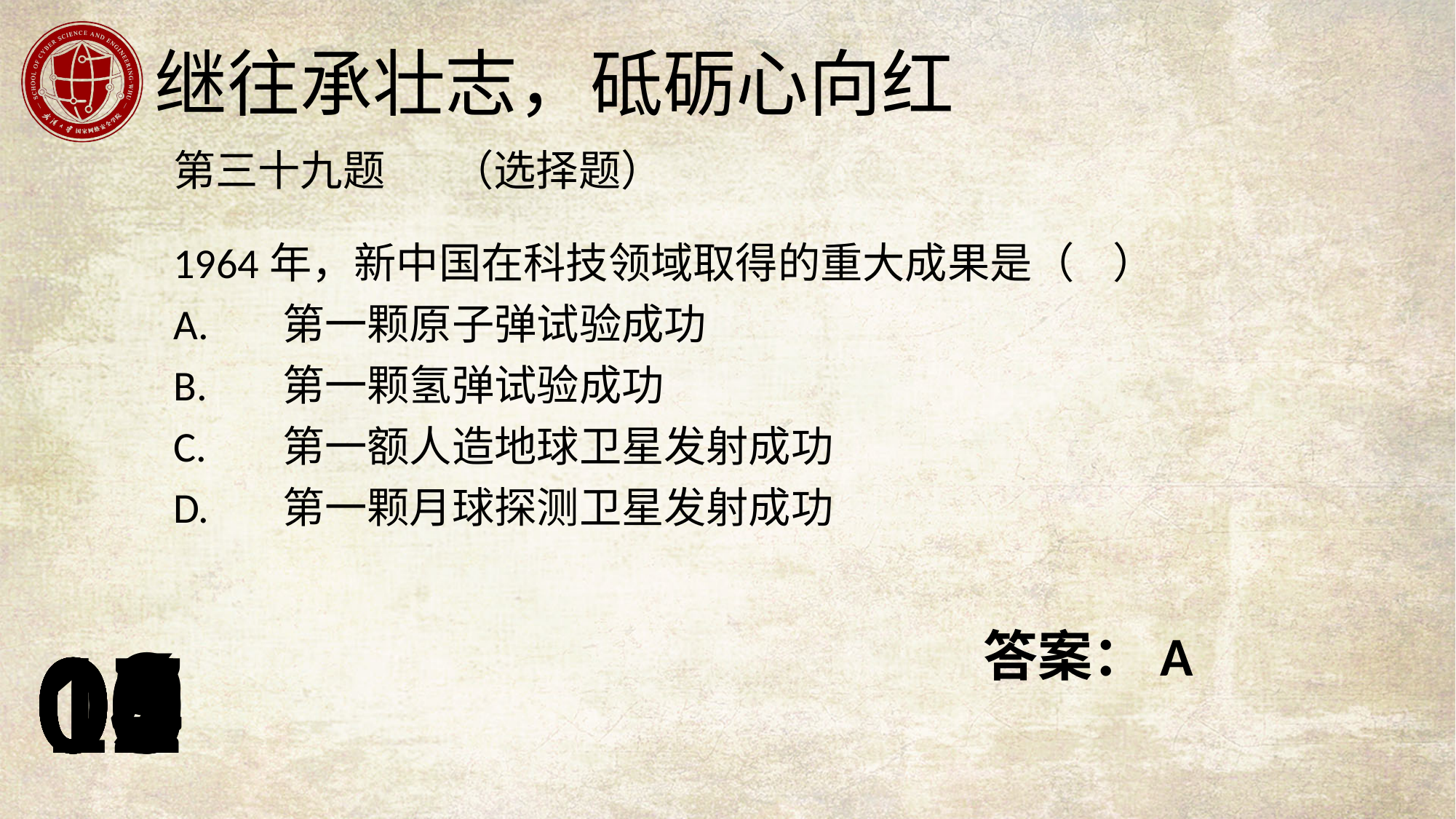

第三十九题       （选择题）
1964年，新中国在科技领域取得的重大成果是（    ）
A.	第一颗原子弹试验成功
B.	第一颗氢弹试验成功
C.	第一额人造地球卫星发射成功
D.	第一颗月球探测卫星发射成功
答案：A